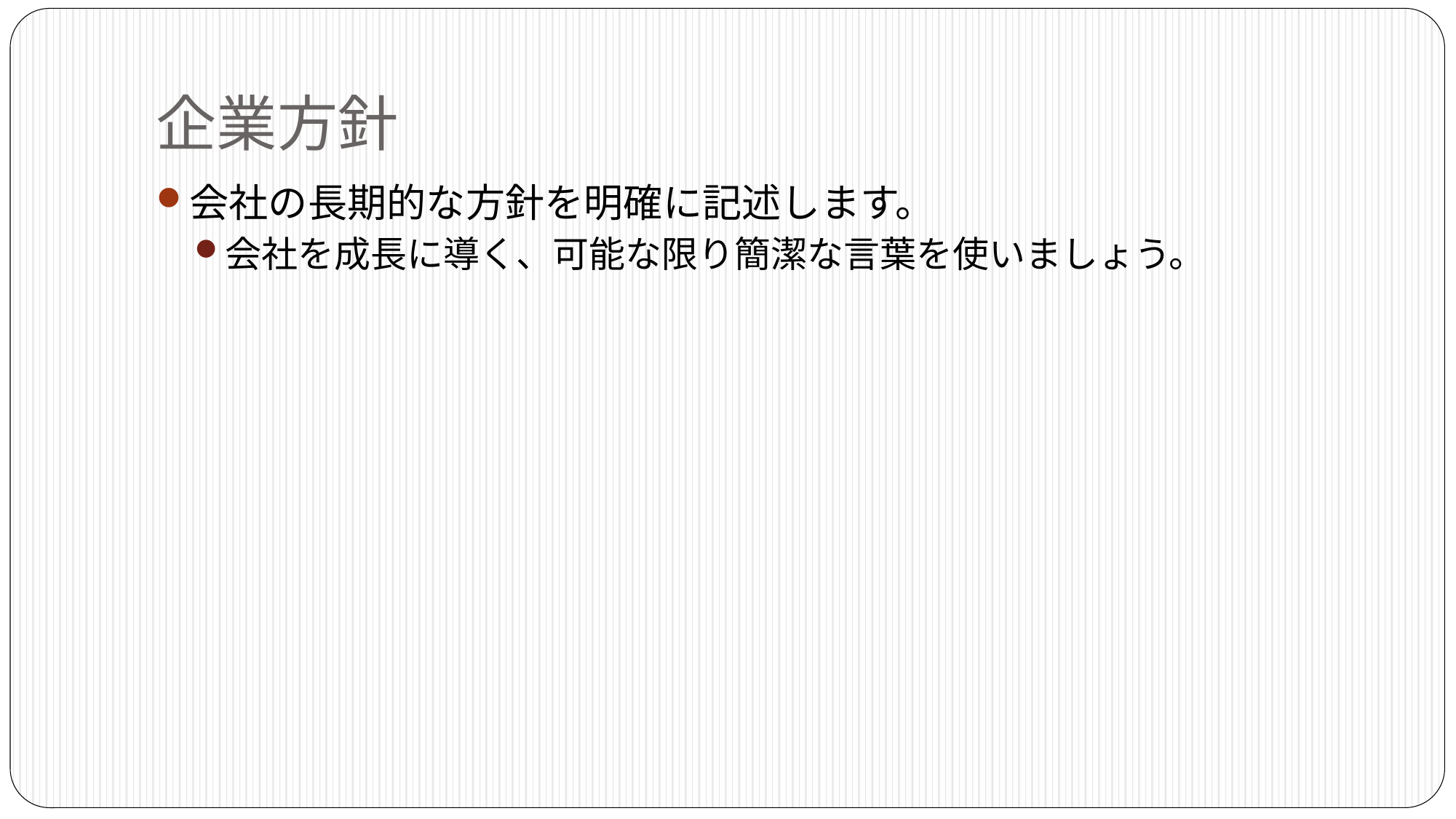

# 企業方針
会社の長期的な方針を明確に記述します。
会社を成長に導く、可能な限り簡潔な言葉を使いましょう。